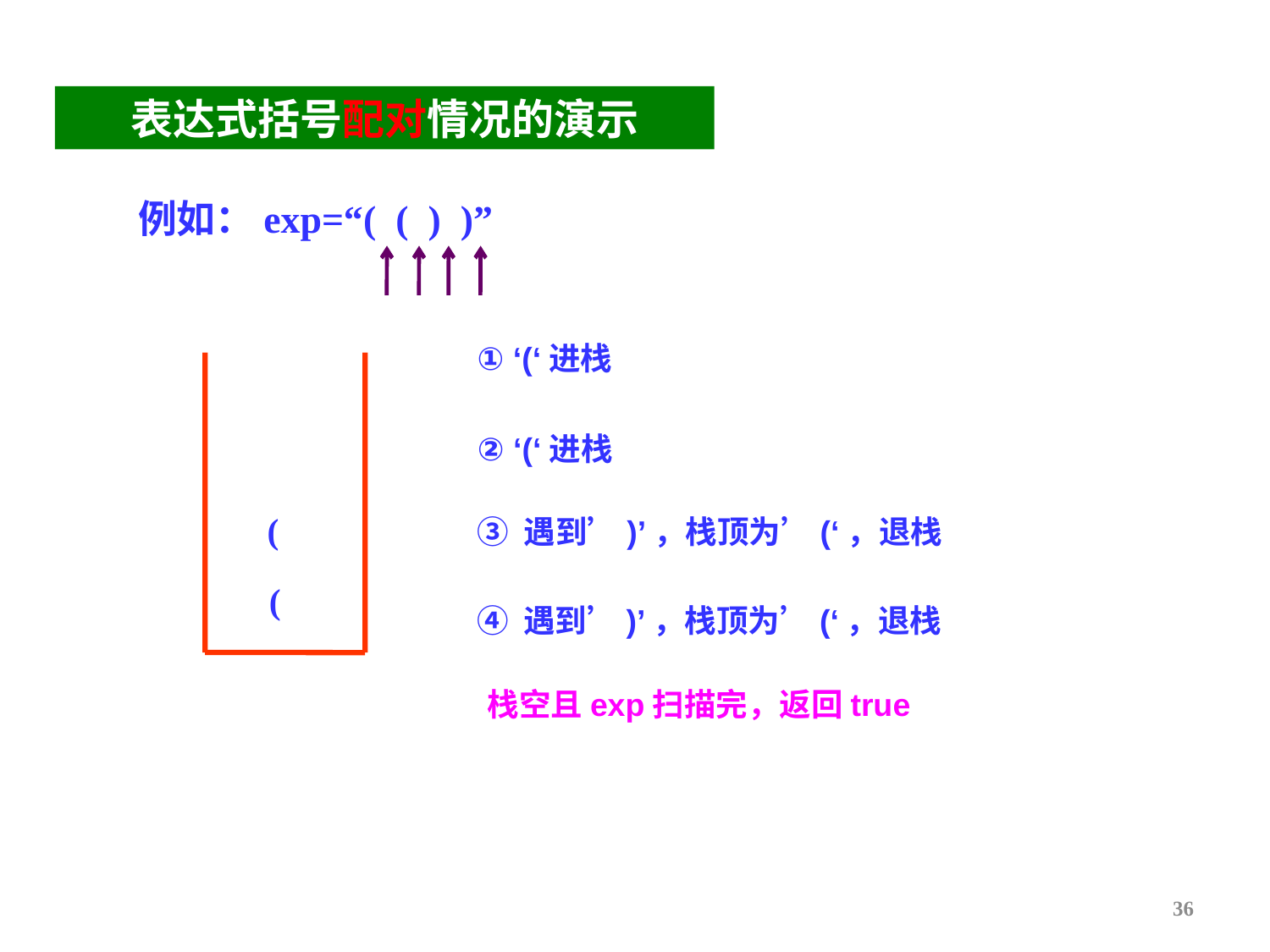

表达式括号配对情况的演示
例如：exp=“(  (  )  )”
① ‘(‘进栈

② ‘(‘进栈
(
③ 遇到’)’，栈顶为’(‘，退栈
(
④ 遇到’)’，栈顶为’(‘，退栈

栈空且exp扫描完，返回true
36